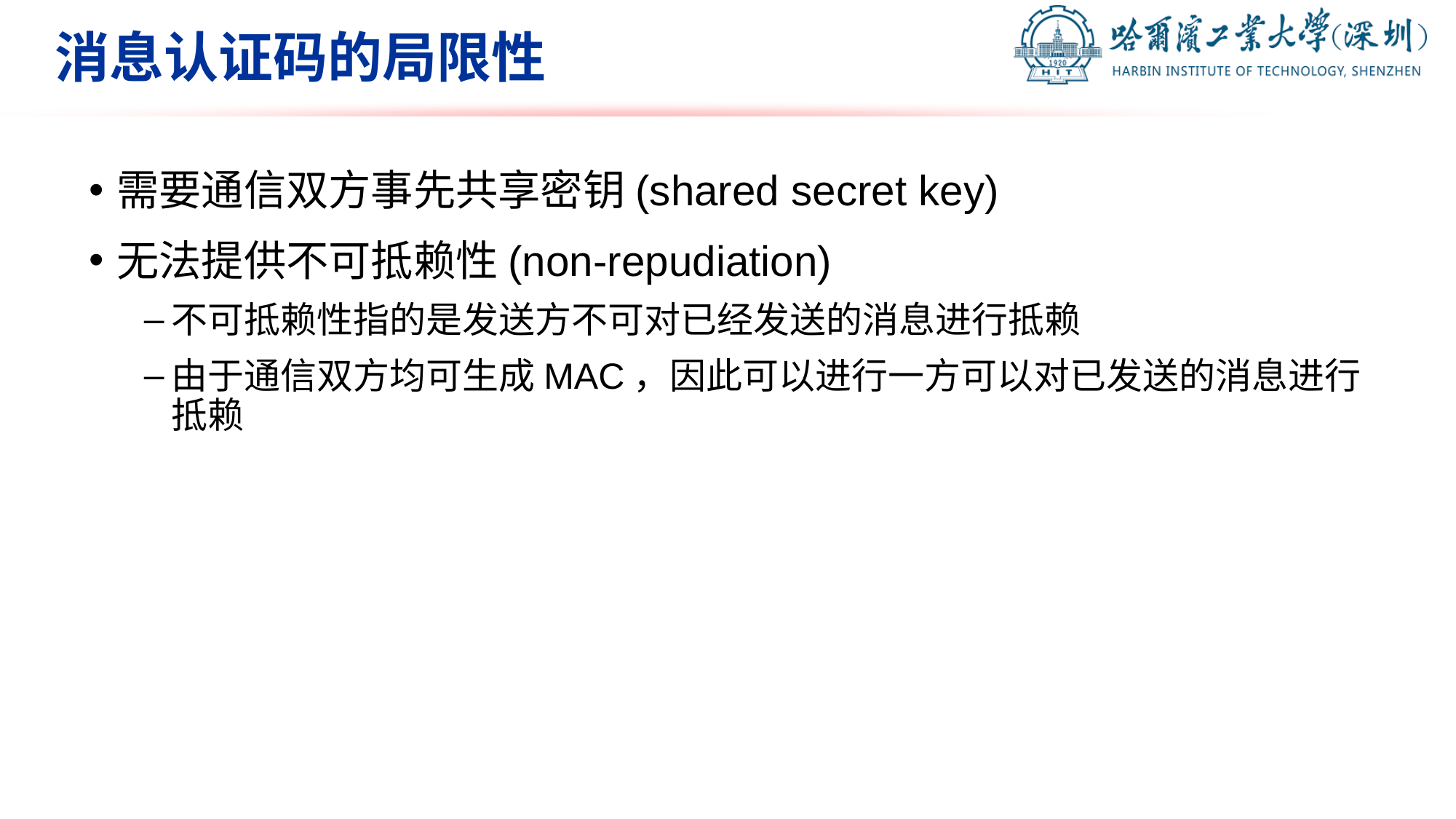

# 消息认证码的局限性
需要通信双方事先共享密钥(shared secret key)
无法提供不可抵赖性(non-repudiation)
不可抵赖性指的是发送方不可对已经发送的消息进行抵赖
由于通信双方均可生成MAC，因此可以进行一方可以对已发送的消息进行抵赖